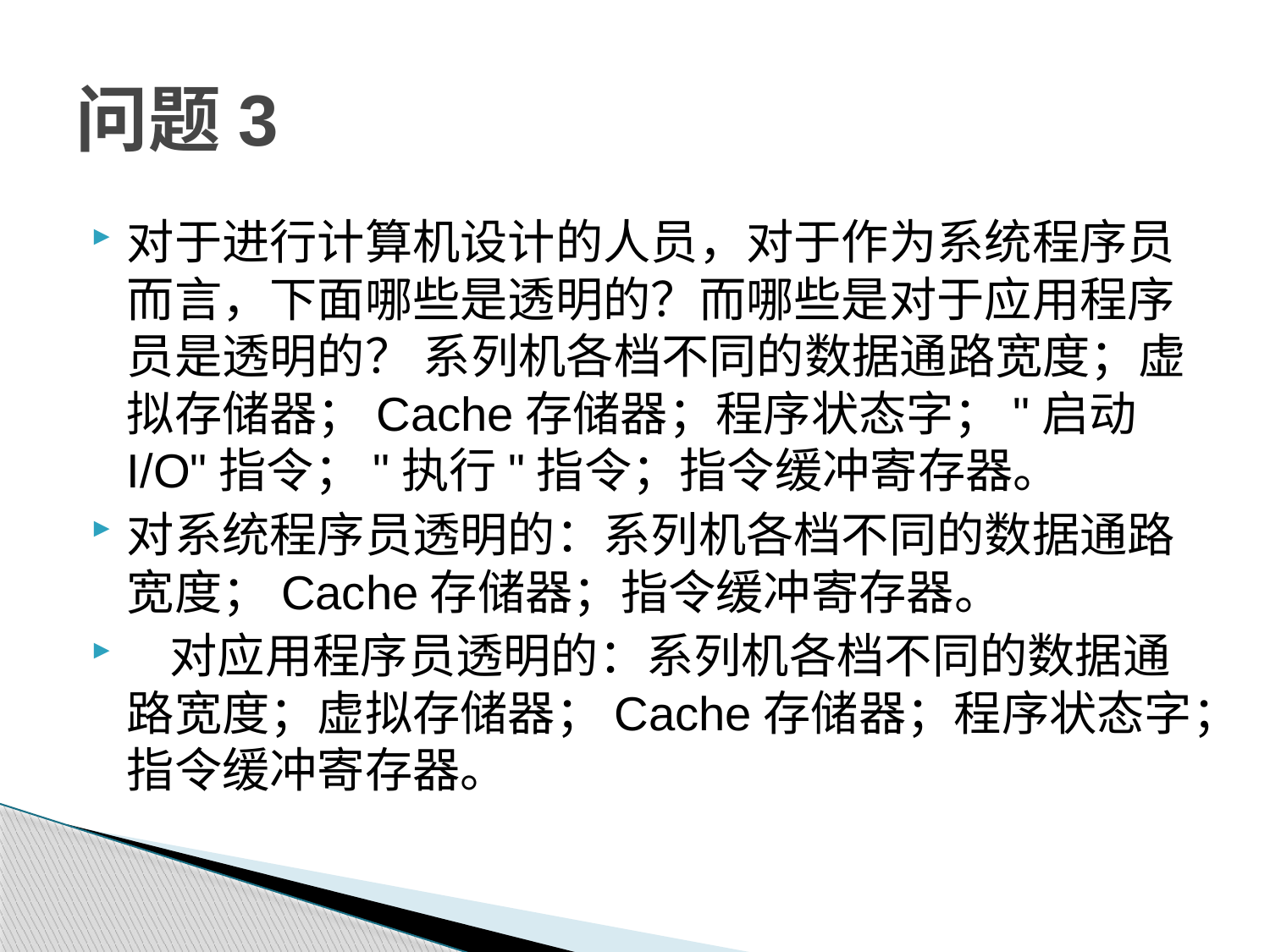

# 问题3
对于进行计算机设计的人员，对于作为系统程序员而言，下面哪些是透明的？而哪些是对于应用程序员是透明的？ 系列机各档不同的数据通路宽度；虚拟存储器；Cache存储器；程序状态字；"启动I/O"指令；"执行"指令；指令缓冲寄存器。
对系统程序员透明的：系列机各档不同的数据通路宽度；Cache存储器；指令缓冲寄存器。
   对应用程序员透明的：系列机各档不同的数据通路宽度；虚拟存储器；Cache存储器；程序状态字；指令缓冲寄存器。